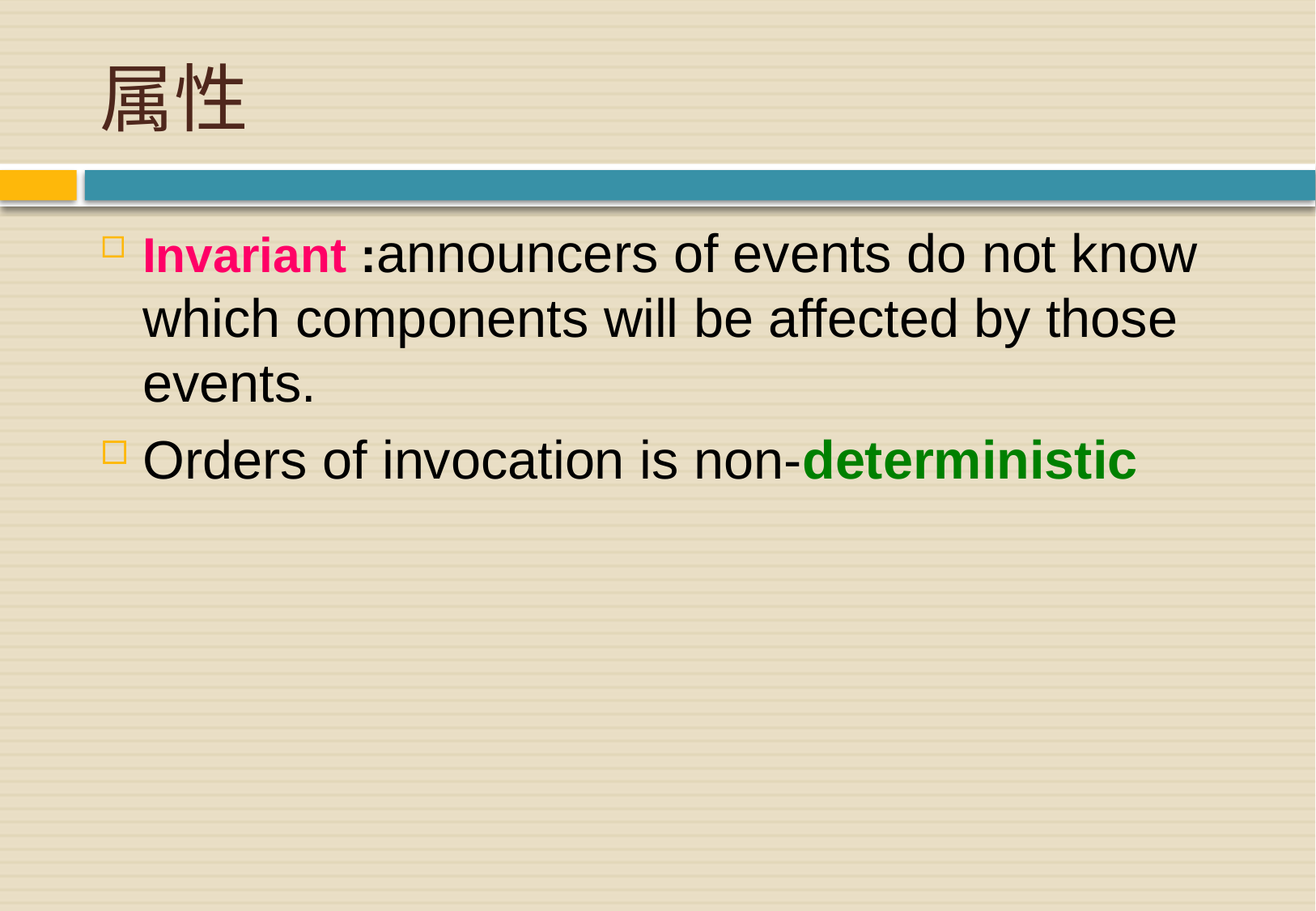

# 属性
Invariant :announcers of events do not know which components will be affected by those events.
Orders of invocation is non-deterministic